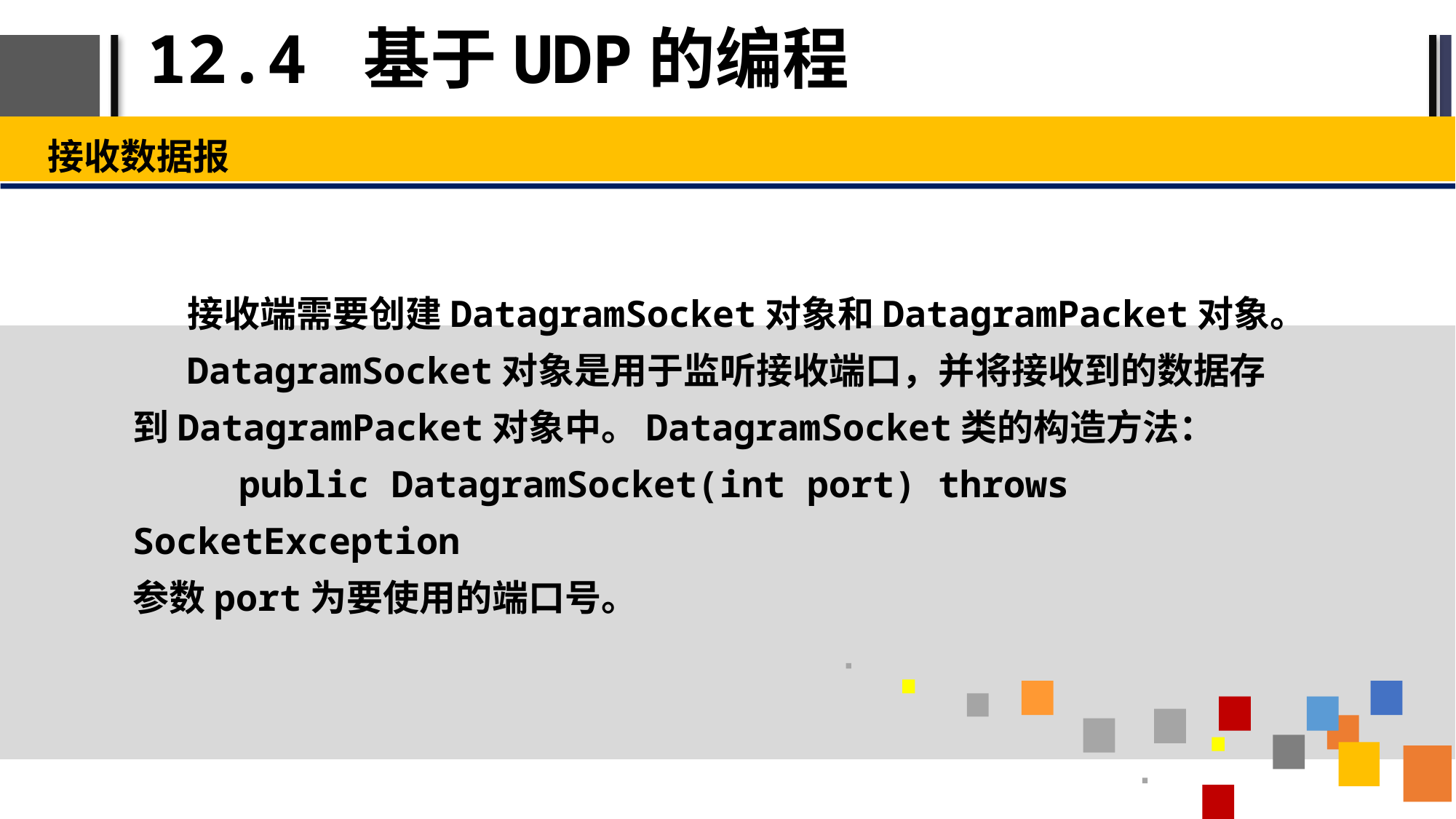

# 12.4 基于UDP的编程

接收数据报

接收端需要创建DatagramSocket对象和DatagramPacket对象。
DatagramSocket对象是用于监听接收端口，并将接收到的数据存到DatagramPacket对象中。DatagramSocket类的构造方法：
public DatagramSocket(int port) throws SocketException
参数port为要使用的端口号。